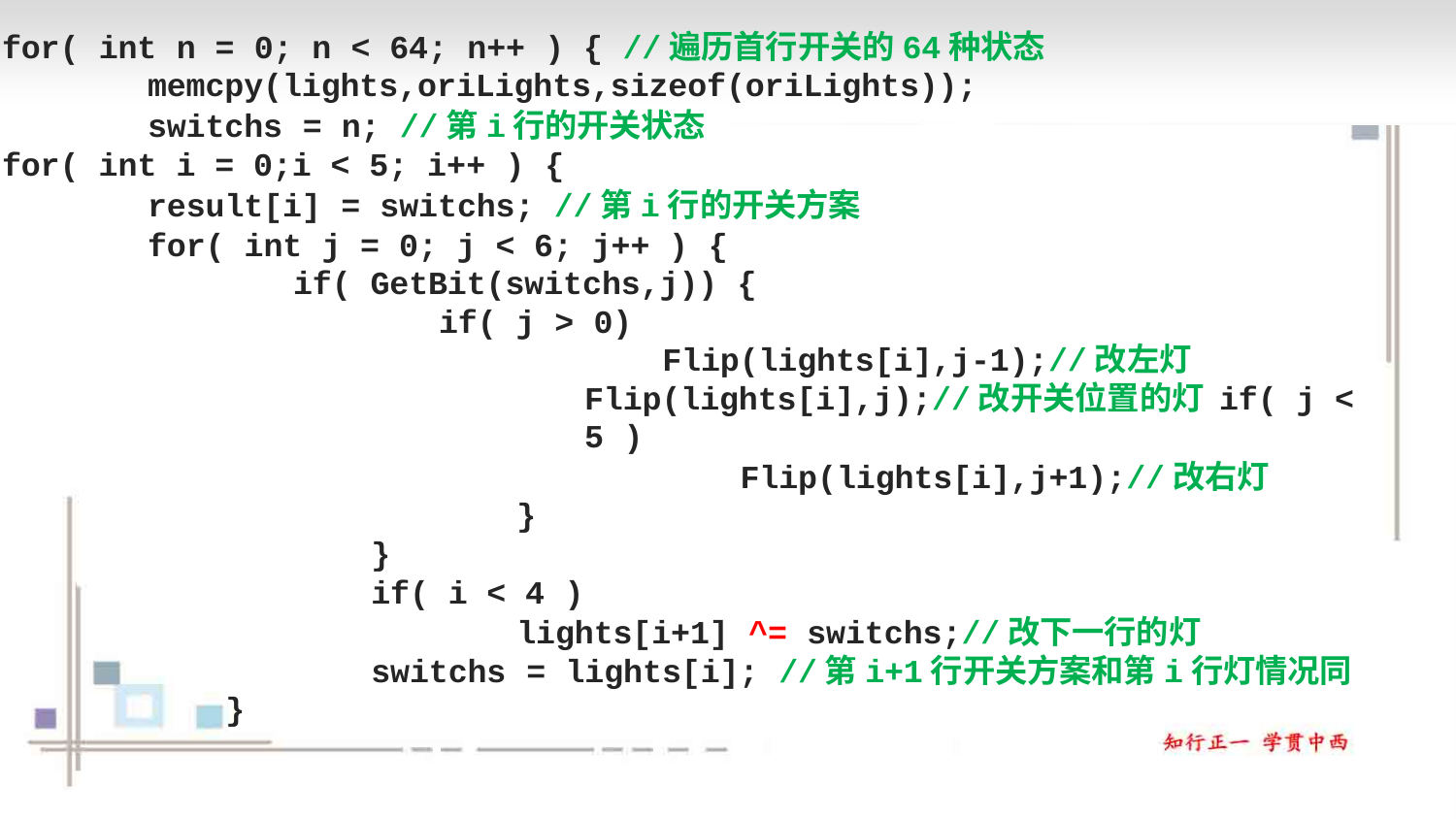

for( int n = 0; n < 64; n++ ) { //遍历首行开关的64种状态 memcpy(lights,oriLights,sizeof(oriLights));
	switchs = n; //第i行的开关状态
for( int i = 0;i < 5; i++ ) {
result[i] = switchs; //第i行的开关方案
for( int j = 0; j < 6; j++ ) {
if( GetBit(switchs,j)) {
if( j > 0)
Flip(lights[i],j-1);//改左灯 Flip(lights[i],j);//改开关位置的灯 if( j < 5 )
Flip(lights[i],j+1);//改右灯
}
}
if( i < 4 )
lights[i+1] ^= switchs;//改下一行的灯
switchs = lights[i]; //第i+1行开关方案和第i行灯情况同
}